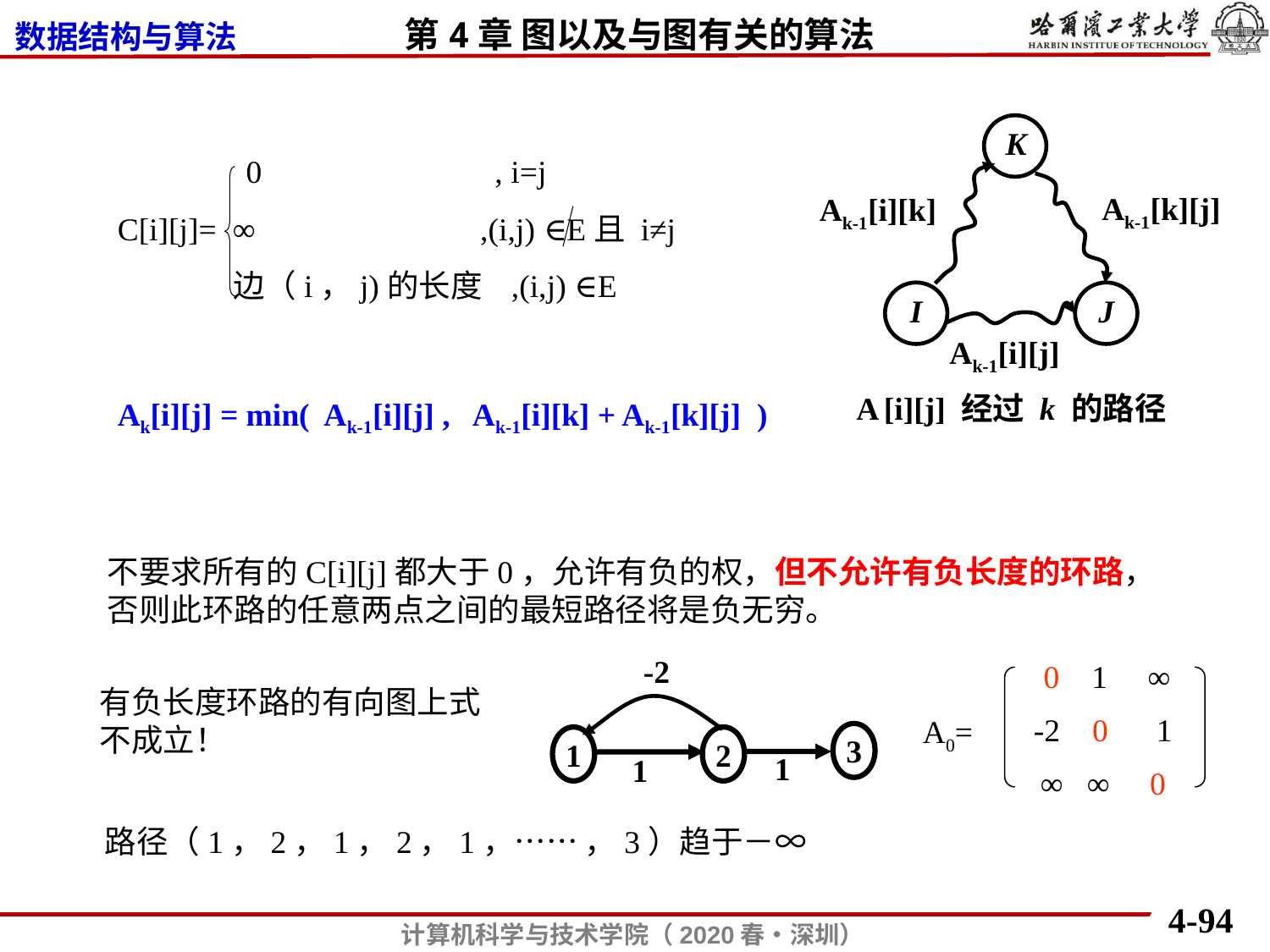

K
                0                             , i=j
C[i][j]=  ∞                            ,(i,j) ∈E且 i≠j
               边（i，j)的长度   ,(i,j) ∈E

Ak-1[k][j]
Ak-1[i][k]
I
J

Ak-1[i][j]
Ak[i][j] = min(  Ak-1[i][j] ,   Ak-1[i][k] + Ak-1[k][j]  )
A [i][j] 经过 k 的路径
不要求所有的C[i][j]都大于0，允许有负的权，但不允许有负长度的环路，否则此环路的任意两点之间的最短路径将是负无穷。
 0    1     ∞
-2    0      1
∞   ∞     0

A0=
-2

3
1
2
1
1

有负长度环路的有向图上式不成立！
路径（1，2，1，2，1，…… ，3）趋于－∞